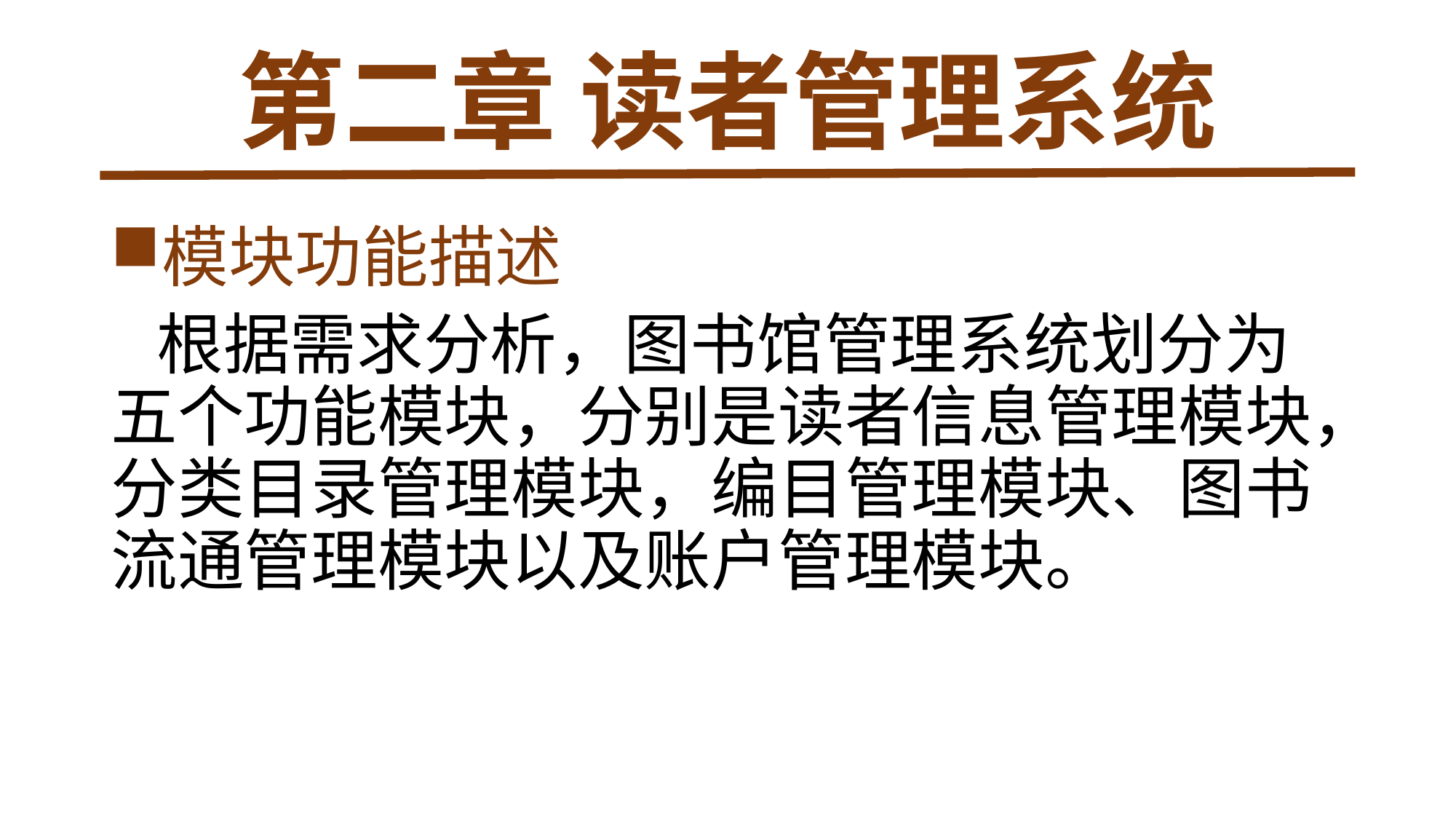

# 第二章 读者管理系统
模块功能描述
  根据需求分析，图书馆管理系统划分为五个功能模块，分别是读者信息管理模块，分类目录管理模块，编目管理模块、图书流通管理模块以及账户管理模块。